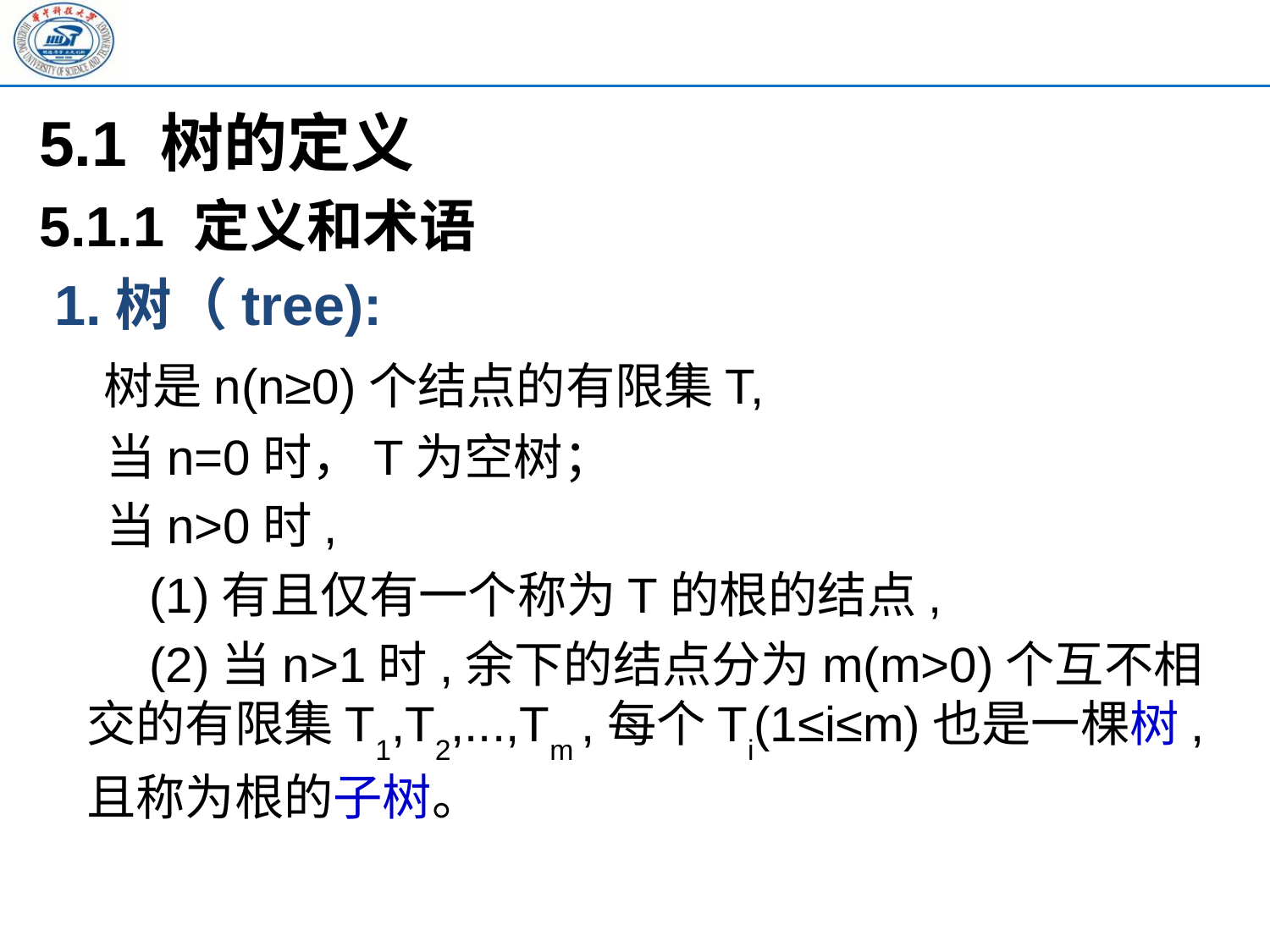

5.1 树的定义
5.1.1 定义和术语
 1.树（tree):
    树是n(n≥0)个结点的有限集T,
     当n=0时，T为空树；
     当n>0时,
        (1)有且仅有一个称为T的根的结点,
        (2)当n>1时,余下的结点分为m(m>0)个互不相交的有限集T1,T2,...,Tm ,每个Ti(1≤i≤m)也是一棵树,且称为根的子树。